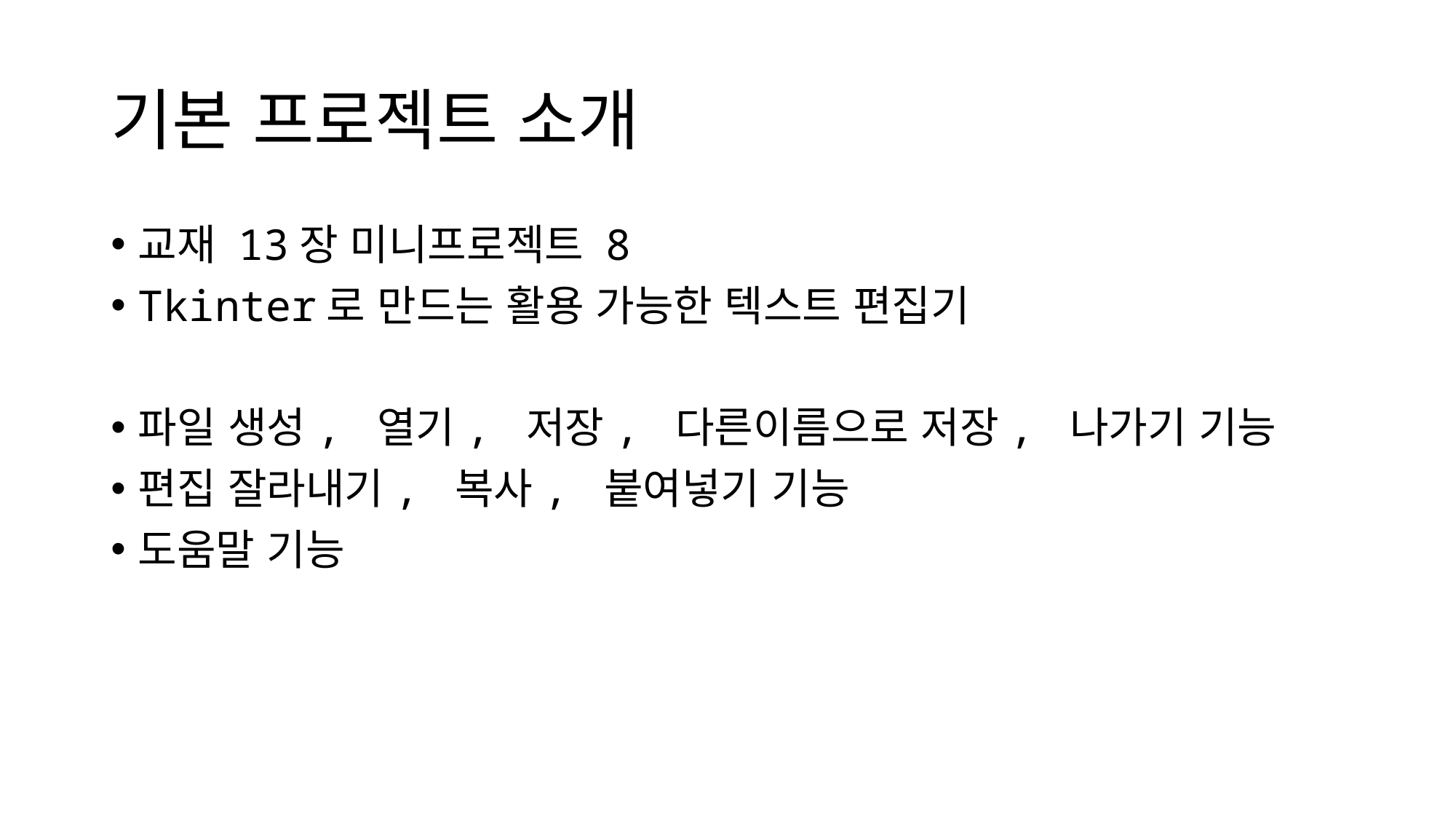

# 기본 프로젝트 소개
교재 13장 미니프로젝트 8
Tkinter로 만드는 활용 가능한 텍스트 편집기

파일 생성, 열기, 저장, 다른이름으로 저장, 나가기 기능
편집 잘라내기, 복사, 붙여넣기 기능
도움말 기능